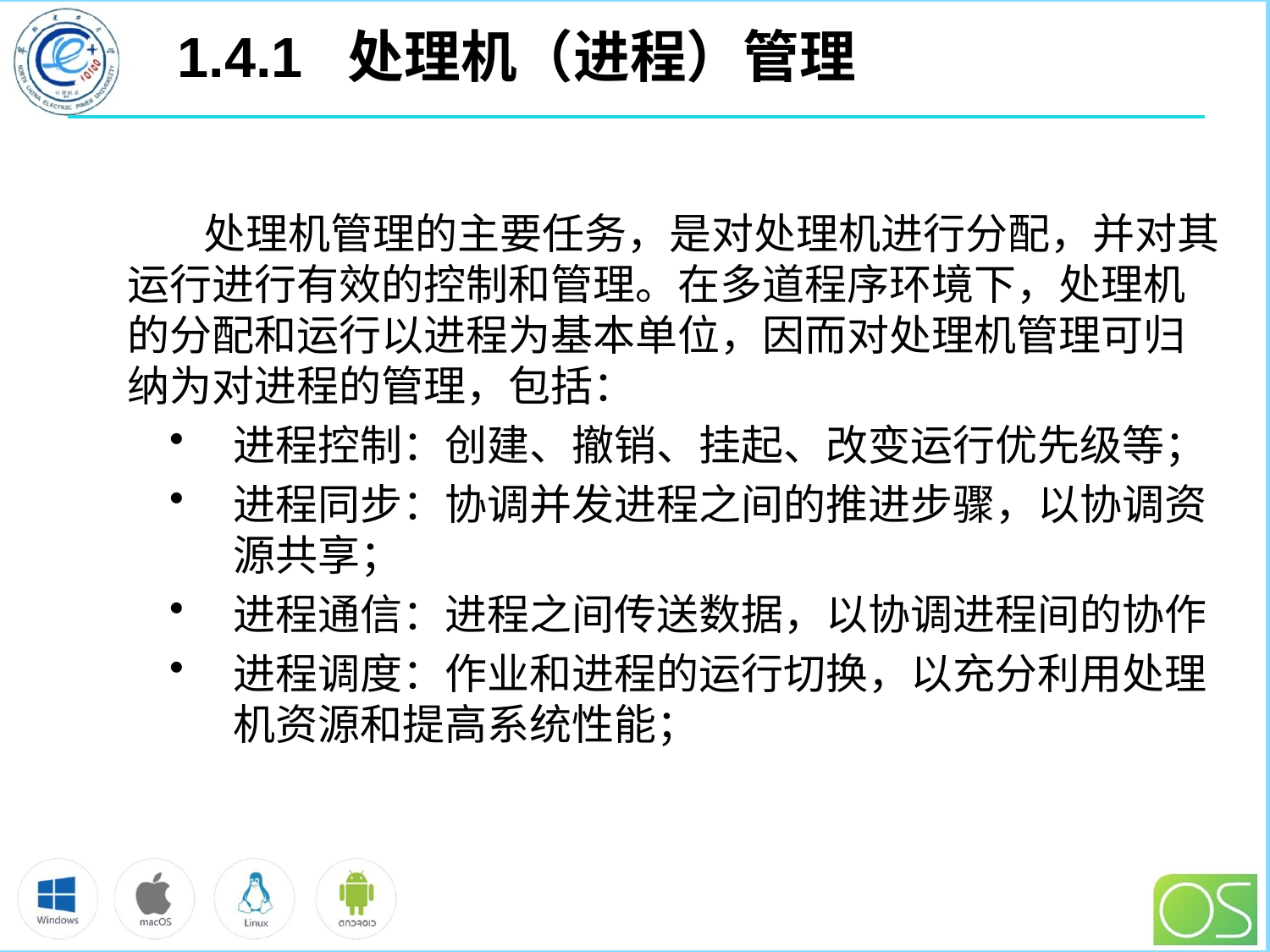

# 1.4.1  处理机（进程）管理
	       处理机管理的主要任务，是对处理机进行分配，并对其运行进行有效的控制和管理。在多道程序环境下，处理机的分配和运行以进程为基本单位，因而对处理机管理可归纳为对进程的管理，包括：
进程控制：创建、撤销、挂起、改变运行优先级等；
进程同步：协调并发进程之间的推进步骤，以协调资源共享；
进程通信：进程之间传送数据，以协调进程间的协作
进程调度：作业和进程的运行切换，以充分利用处理机资源和提高系统性能；